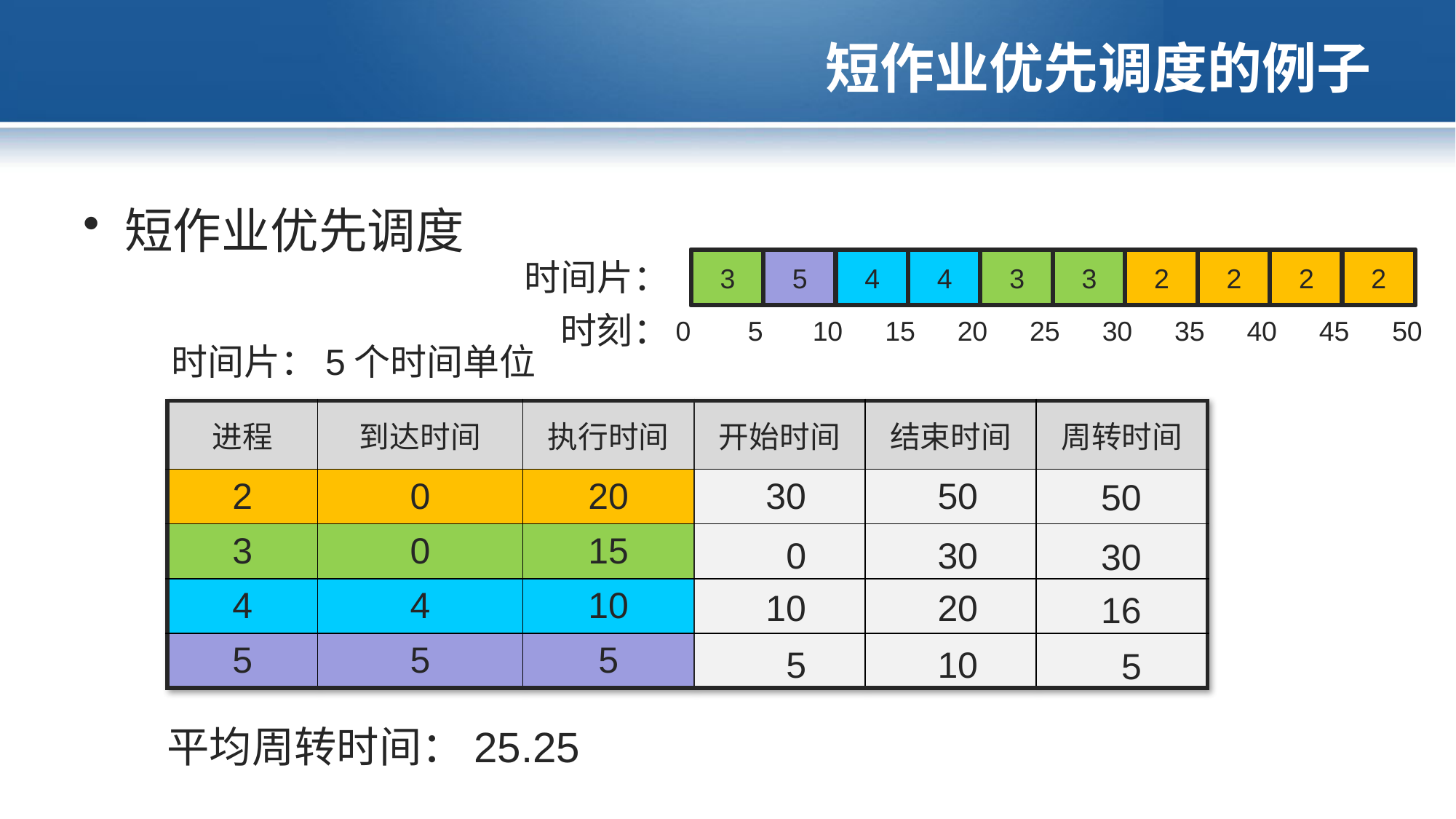

# 短作业优先调度的例子
短作业优先调度
时间片：
时刻：

3
5
4
4
3
3
2
2
2
2
0
5
10
15
20
25
30
35
40
45
50
时间片：5个时间单位
| 进程 | 到达时间 | 执行时间 | 开始时间 | 结束时间 | 周转时间 |
| --- | --- | --- | --- | --- | --- |
| 2 | 0 | 20 |  |  |  |
| 3 | 0 | 15 |  |  |  |
| 4 | 4 | 10 |  |  |  |
| 5 | 5 | 5 |  |  |  |
30
50
50
  0
30
30
10
20
16
  5
10
  5
平均周转时间：25.25